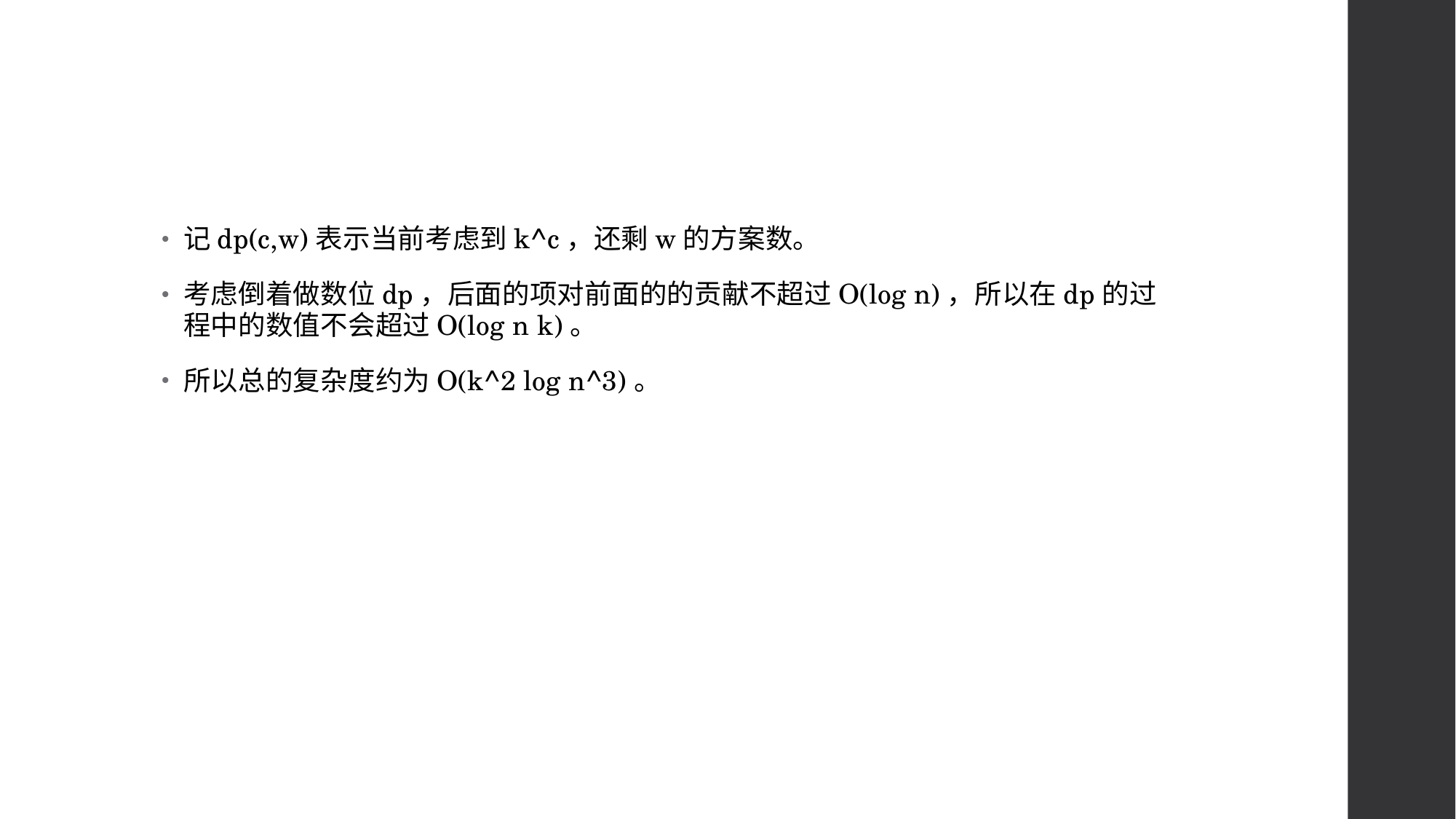

#
记dp(c,w)表示当前考虑到k^c，还剩w的方案数。
考虑倒着做数位dp，后面的项对前面的的贡献不超过O(log n)，所以在dp的过程中的数值不会超过O(log n k)。
所以总的复杂度约为O(k^2 log n^3)。